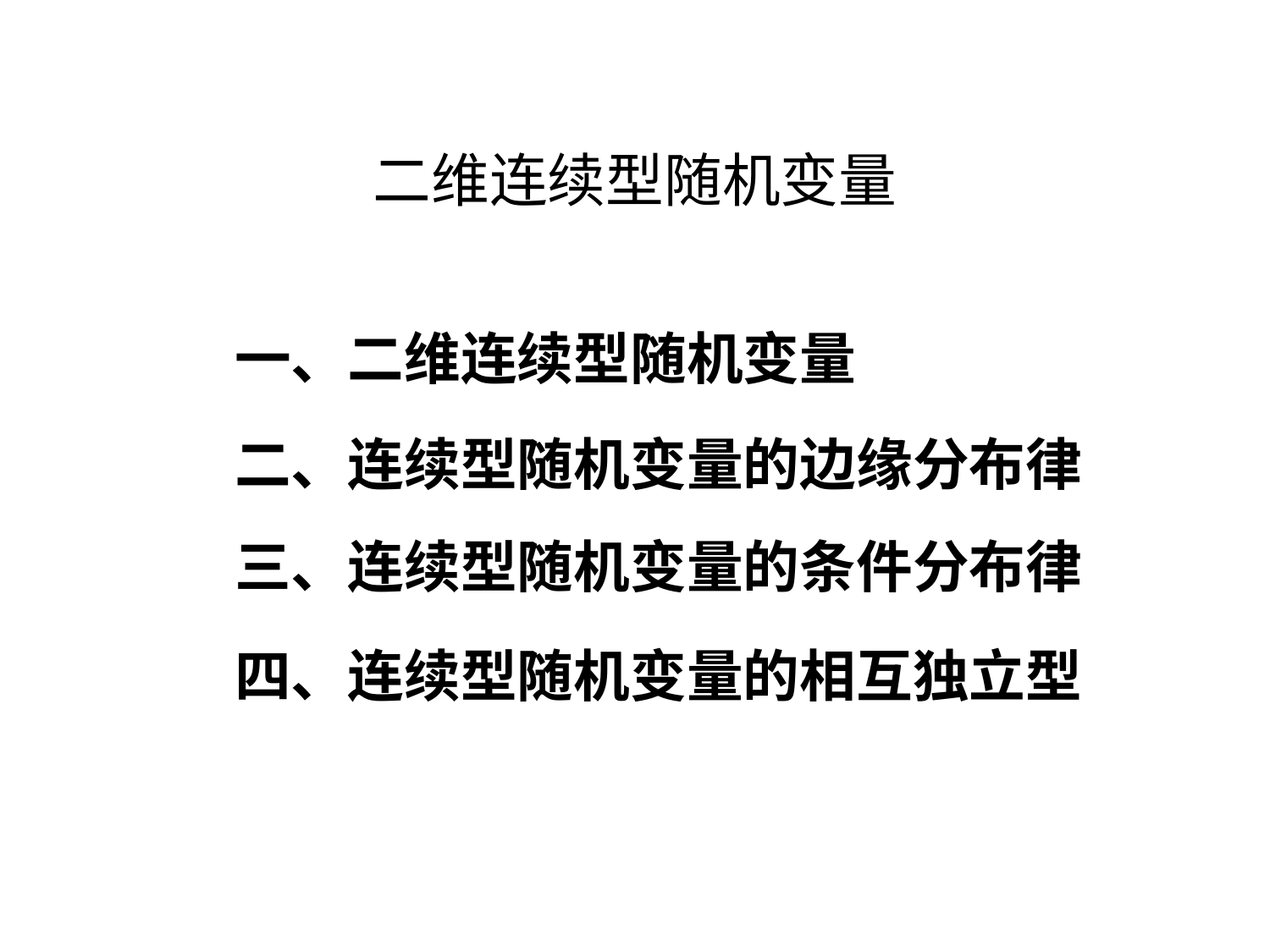

# 二维连续型随机变量
一、二维连续型随机变量
二、连续型随机变量的边缘分布律
三、连续型随机变量的条件分布律
四、连续型随机变量的相互独立型